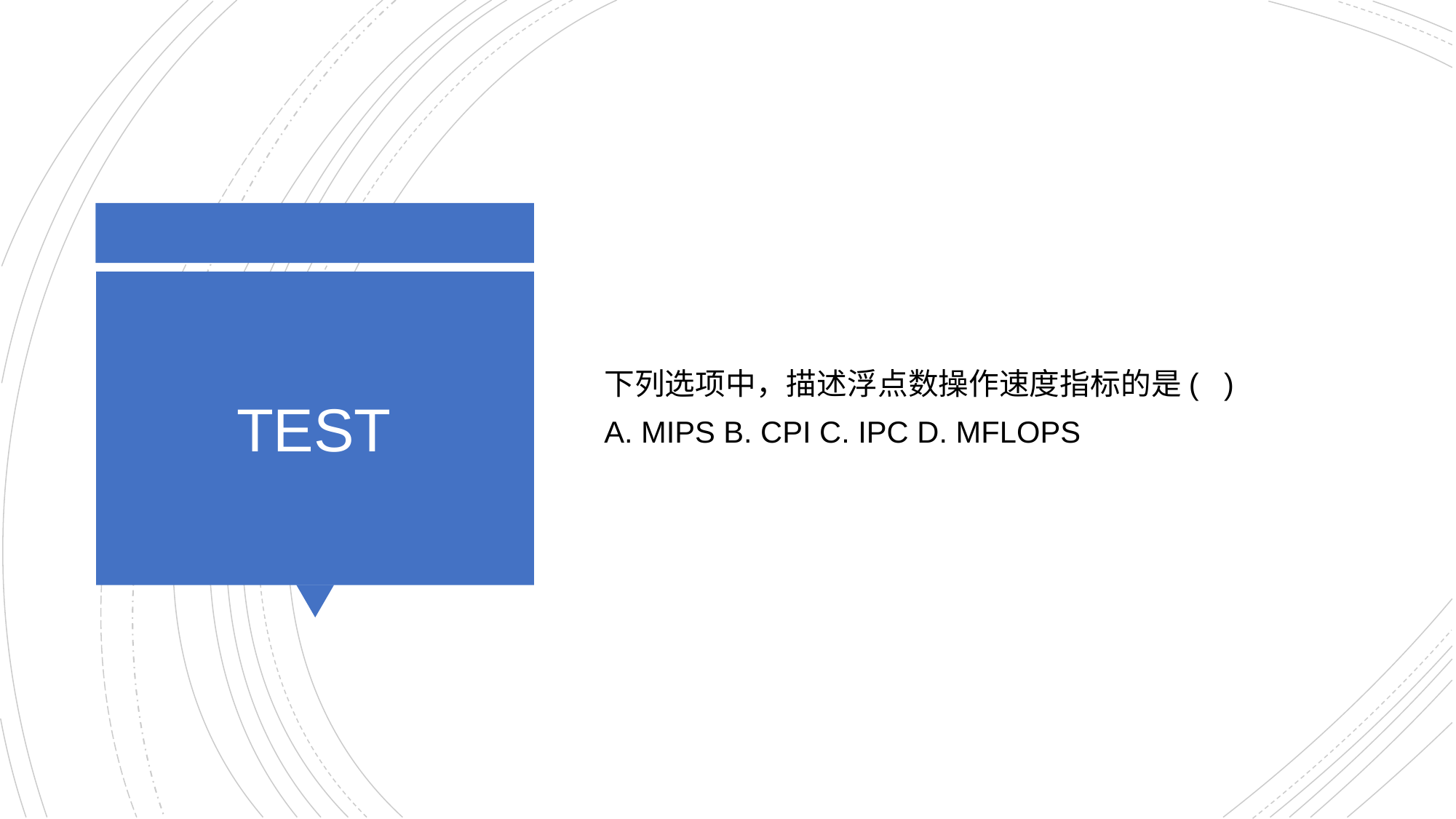

下列选项中，描述浮点数操作速度指标的是(   )
A. MIPS B. CPI C. IPC D. MFLOPS

# TEST